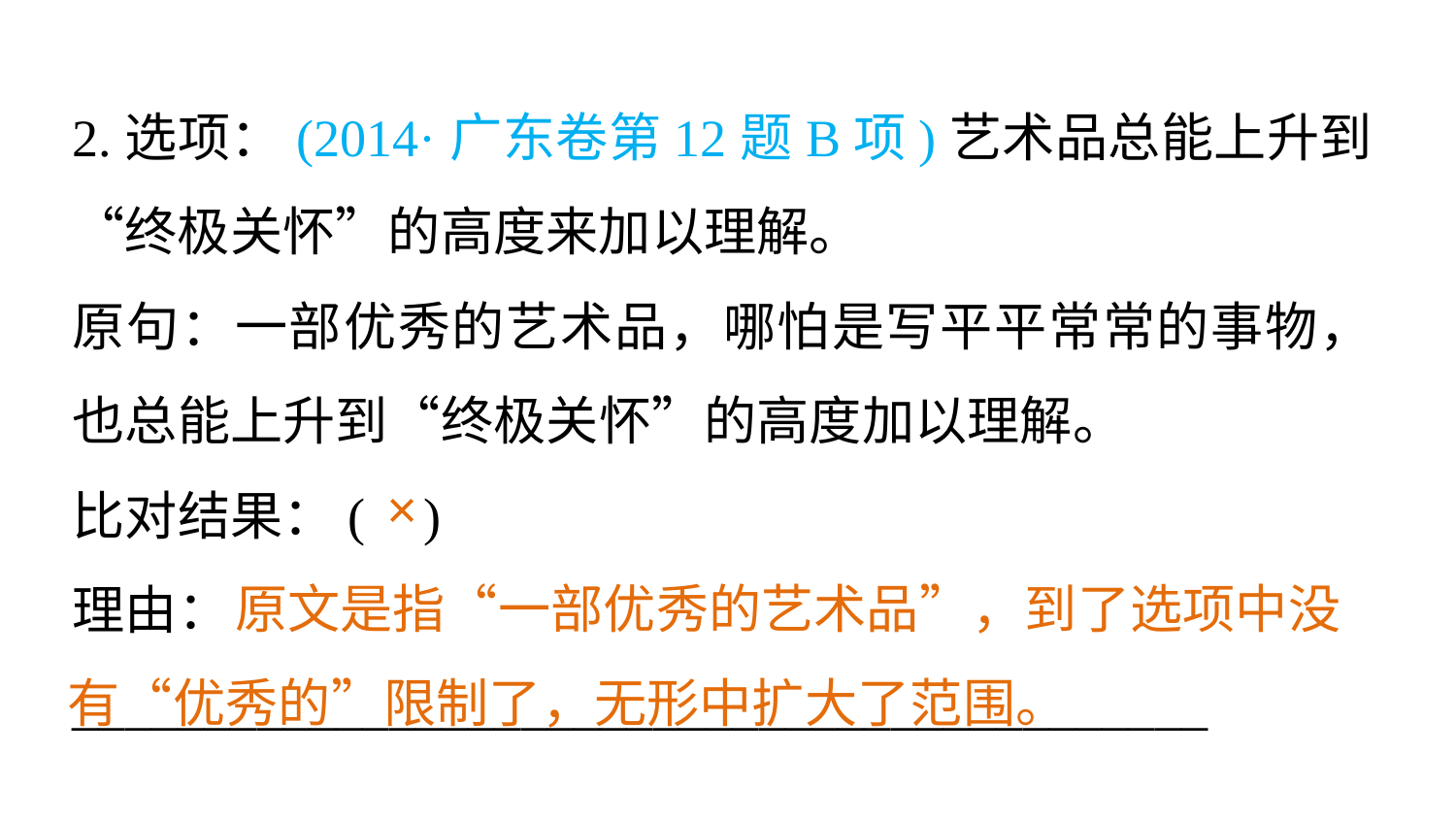

2.选项：(2014·广东卷第12题B项)艺术品总能上升到“终极关怀”的高度来加以理解。
原句：一部优秀的艺术品，哪怕是写平平常常的事物，也总能上升到“终极关怀”的高度加以理解。
比对结果：(    )
理由：___________________________________________
_______________________________________
×
             原文是指“一部优秀的艺术品”，到了选项中没有“优秀的”限制了，无形中扩大了范围。